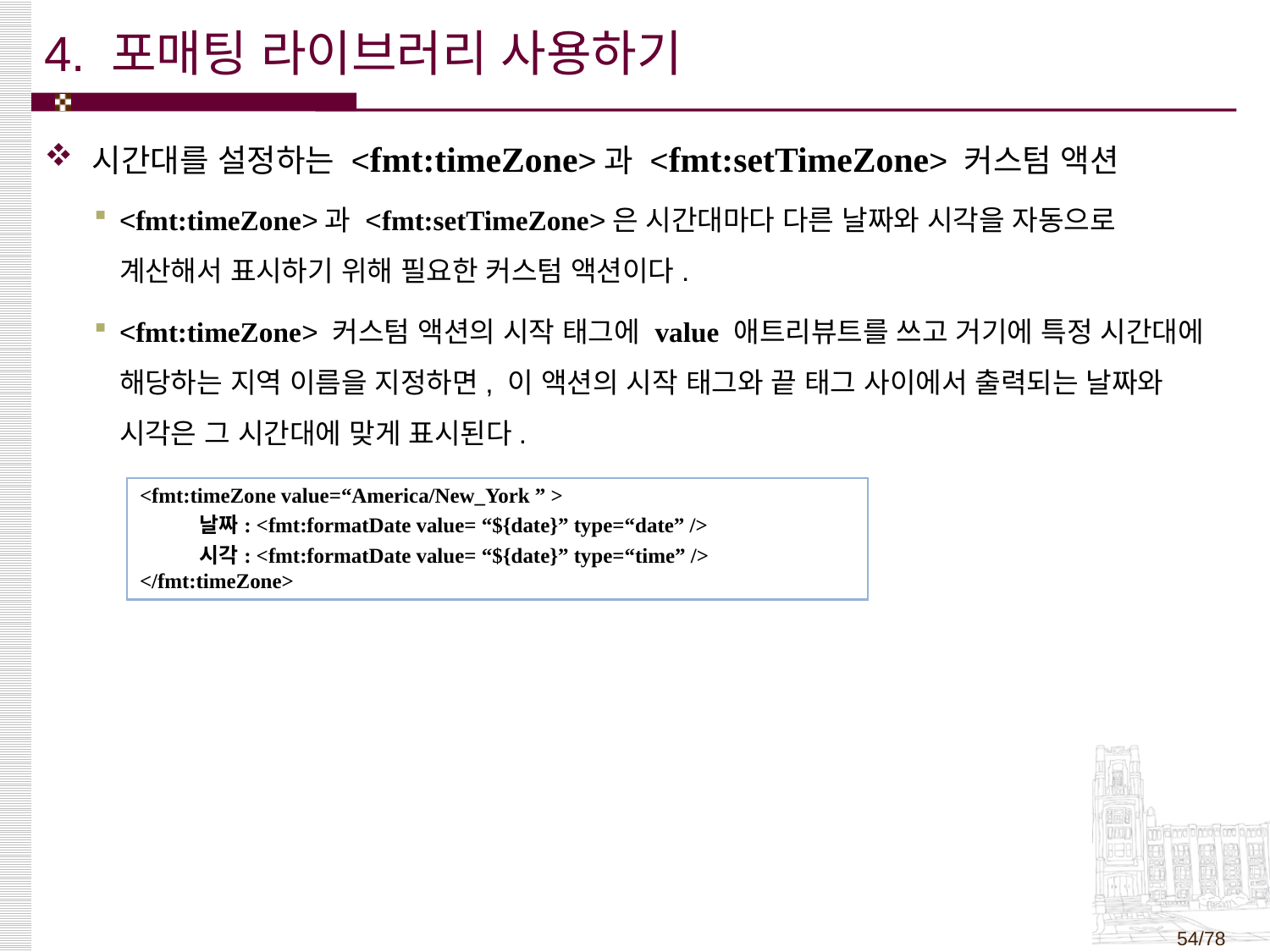

# 4. 포매팅 라이브러리 사용하기
시간대를 설정하는 <fmt:timeZone>과 <fmt:setTimeZone> 커스텀 액션
<fmt:timeZone>과 <fmt:setTimeZone>은 시간대마다 다른 날짜와 시각을 자동으로 계산해서 표시하기 위해 필요한 커스텀 액션이다.
<fmt:timeZone> 커스텀 액션의 시작 태그에 value 애트리뷰트를 쓰고 거기에 특정 시간대에 해당하는 지역 이름을 지정하면, 이 액션의 시작 태그와 끝 태그 사이에서 출력되는 날짜와 시각은 그 시간대에 맞게 표시된다.

| <fmt:timeZone value=“America/New\_York ” > 날짜: <fmt:formatDate value= “${date}” type=“date” /> 시각: <fmt:formatDate value= “${date}” type=“time” /> </fmt:timeZone> |
| --- |